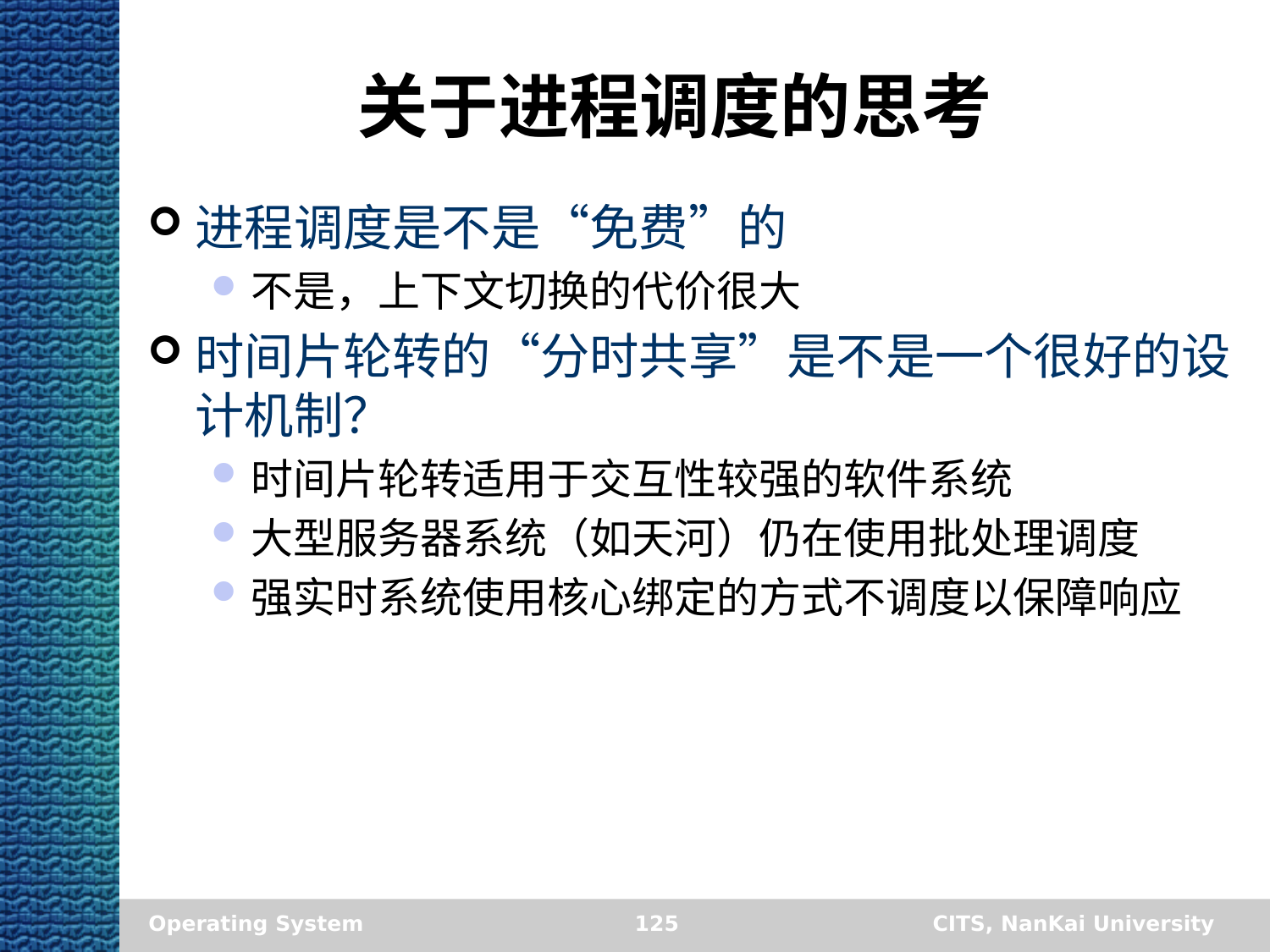

# 关于进程调度的思考
进程调度是不是“免费”的
不是，上下文切换的代价很大
时间片轮转的“分时共享”是不是一个很好的设计机制？
时间片轮转适用于交互性较强的软件系统
大型服务器系统（如天河）仍在使用批处理调度
强实时系统使用核心绑定的方式不调度以保障响应
Operating System
125
CITS, NanKai University